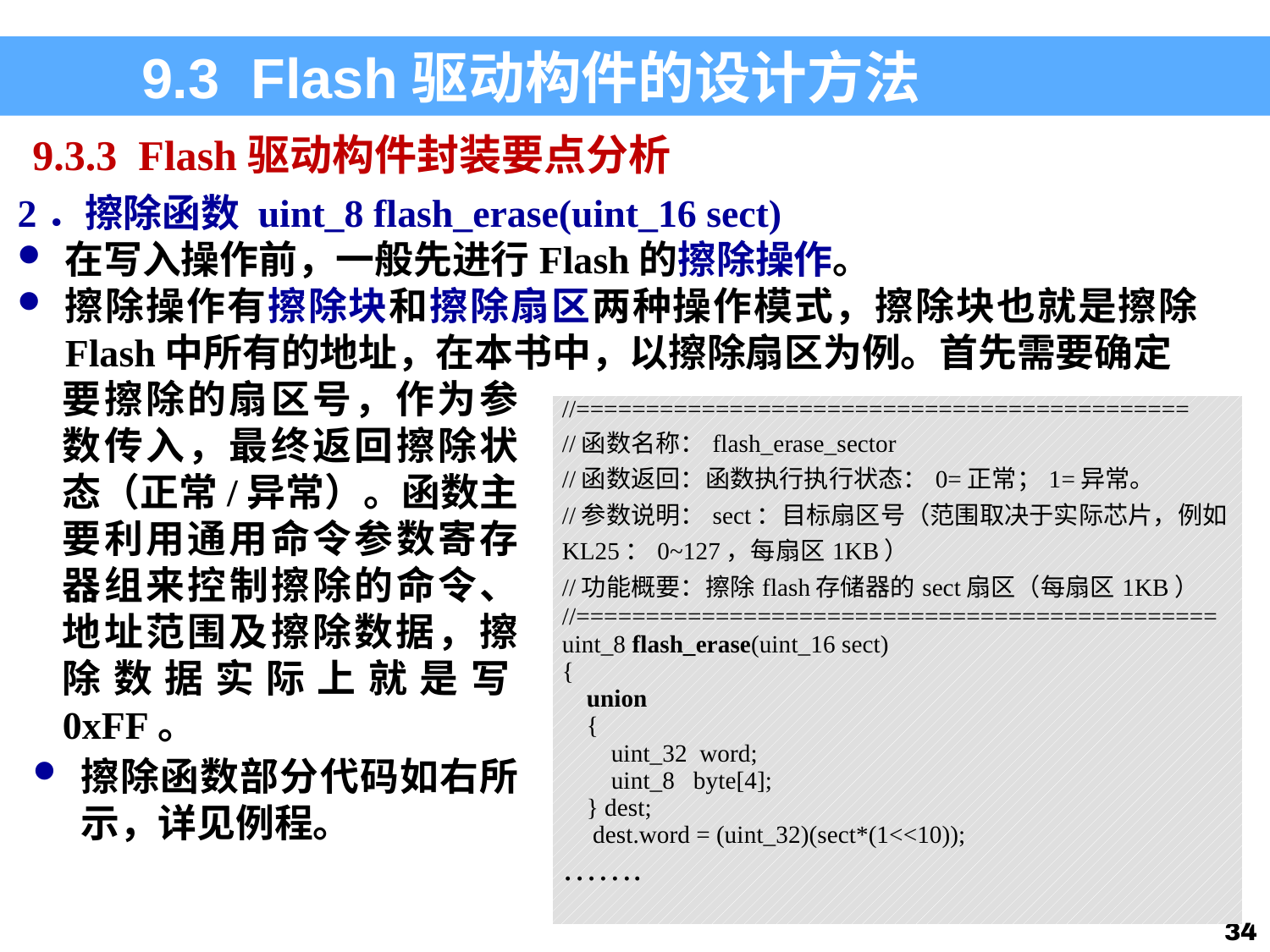

9.3  Flash驱动构件的设计方法
9.3.3  Flash驱动构件封装要点分析
2．擦除函数 uint_8 flash_erase(uint_16 sect)
在写入操作前，一般先进行Flash的擦除操作。
擦除操作有擦除块和擦除扇区两种操作模式，擦除块也就是擦除Flash中所有的地址，在本书中，以擦除扇区为例。首先需要确定
要擦除的扇区号，作为参数传入，最终返回擦除状态（正常/异常）。函数主要利用通用命令参数寄存器组来控制擦除的命令、地址范围及擦除数据，擦除数据实际上就是写0xFF。
| //============================================ //函数名称：flash\_erase\_sector //函数返回：函数执行执行状态：0=正常；1=异常。 //参数说明：sect：目标扇区号（范围取决于实际芯片，例如KL25：0~127，每扇区1KB） //功能概要：擦除flash存储器的sect扇区（每扇区1KB） //============================================== uint\_8 flash\_erase(uint\_16 sect) { union { uint\_32 word; uint\_8 byte[4]; } dest; dest.word = (uint\_32)(sect\*(1<<10)); ……. |
| --- |
擦除函数部分代码如右所示，详见例程。
34